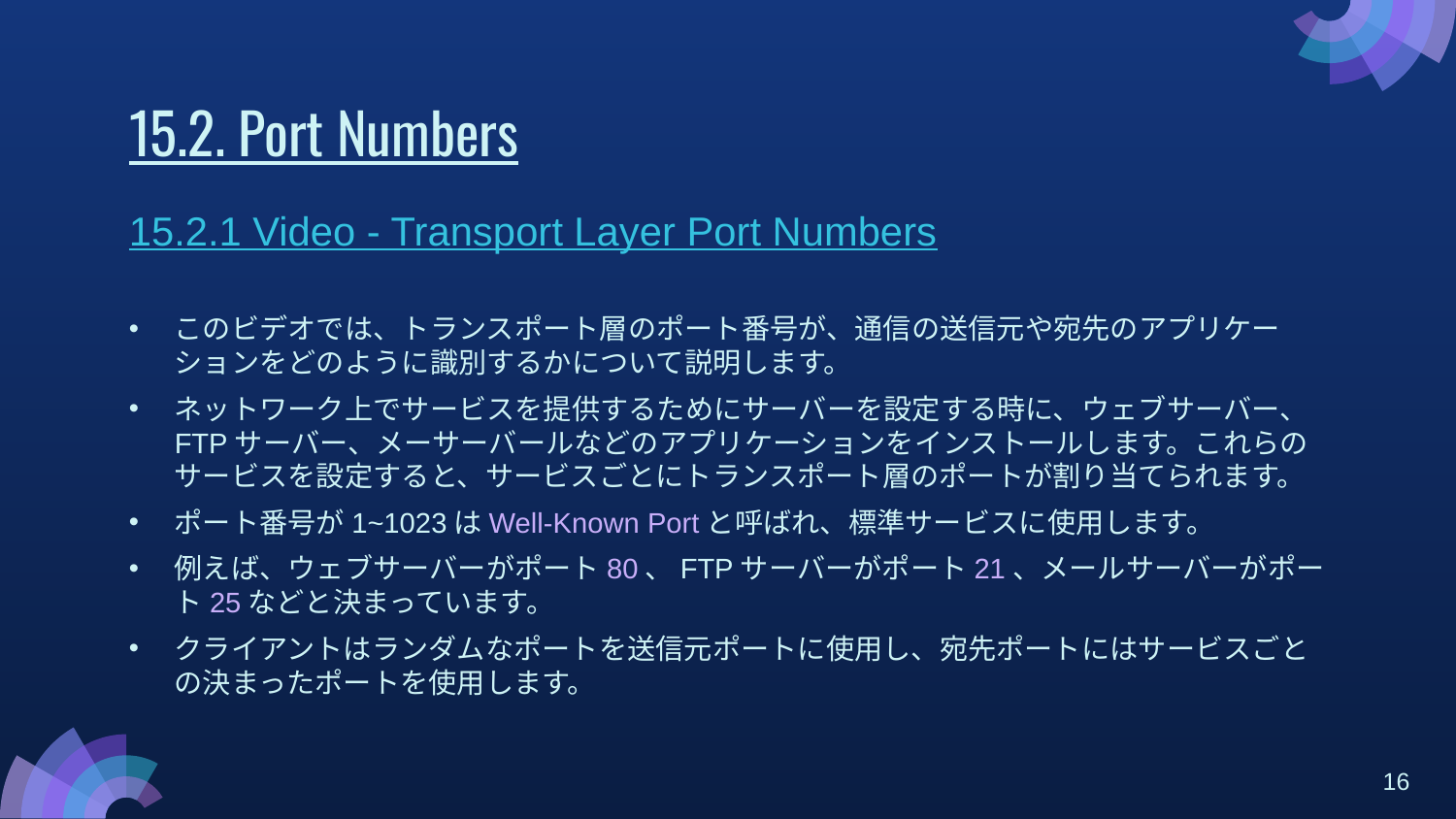

# 15.2. Port Numbers
15.2.1 Video - Transport Layer Port Numbers
このビデオでは、トランスポート層のポート番号が、通信の送信元や宛先のアプリケーションをどのように識別するかについて説明します。
ネットワーク上でサービスを提供するためにサーバーを設定する時に、ウェブサーバー、FTPサーバー、メーサーバールなどのアプリケーションをインストールします。これらのサービスを設定すると、サービスごとにトランスポート層のポートが割り当てられます。
ポート番号が1~1023はWell-Known Portと呼ばれ、標準サービスに使用します。
例えば、ウェブサーバーがポート80、FTPサーバーがポート21、メールサーバーがポート25などと決まっています。
クライアントはランダムなポートを送信元ポートに使用し、宛先ポートにはサービスごとの決まったポートを使用します。
16